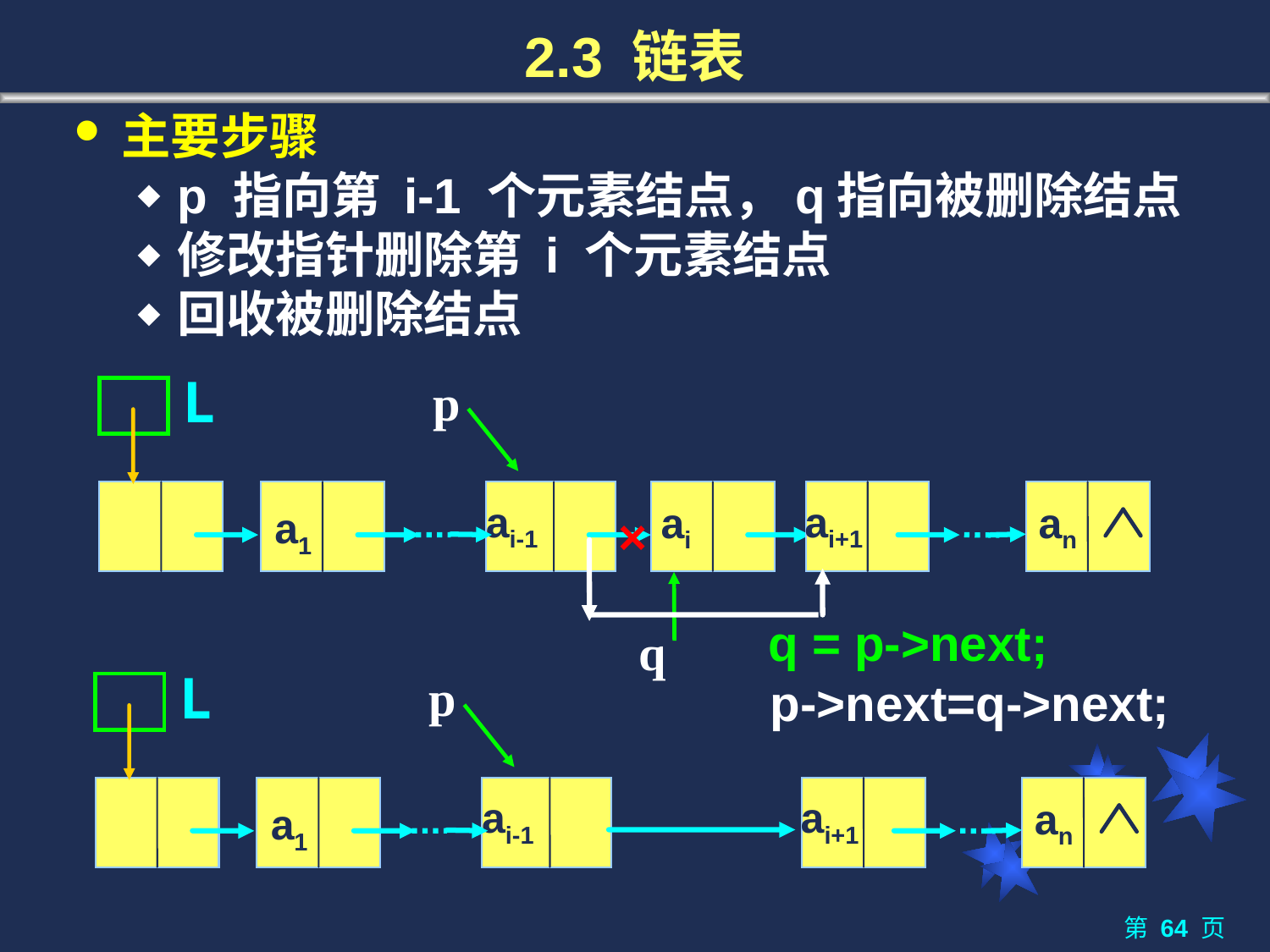

# 2.3 链表
主要步骤
p 指向第 i-1 个元素结点，q指向被删除结点
修改指针删除第 i 个元素结点
回收被删除结点
p

L

ai-1
ai+1
ai
an
n
a1

×

q
q = p->next;
p

L

ai-1
ai+1
an
n
a1

p->next=q->next;
第 64 页